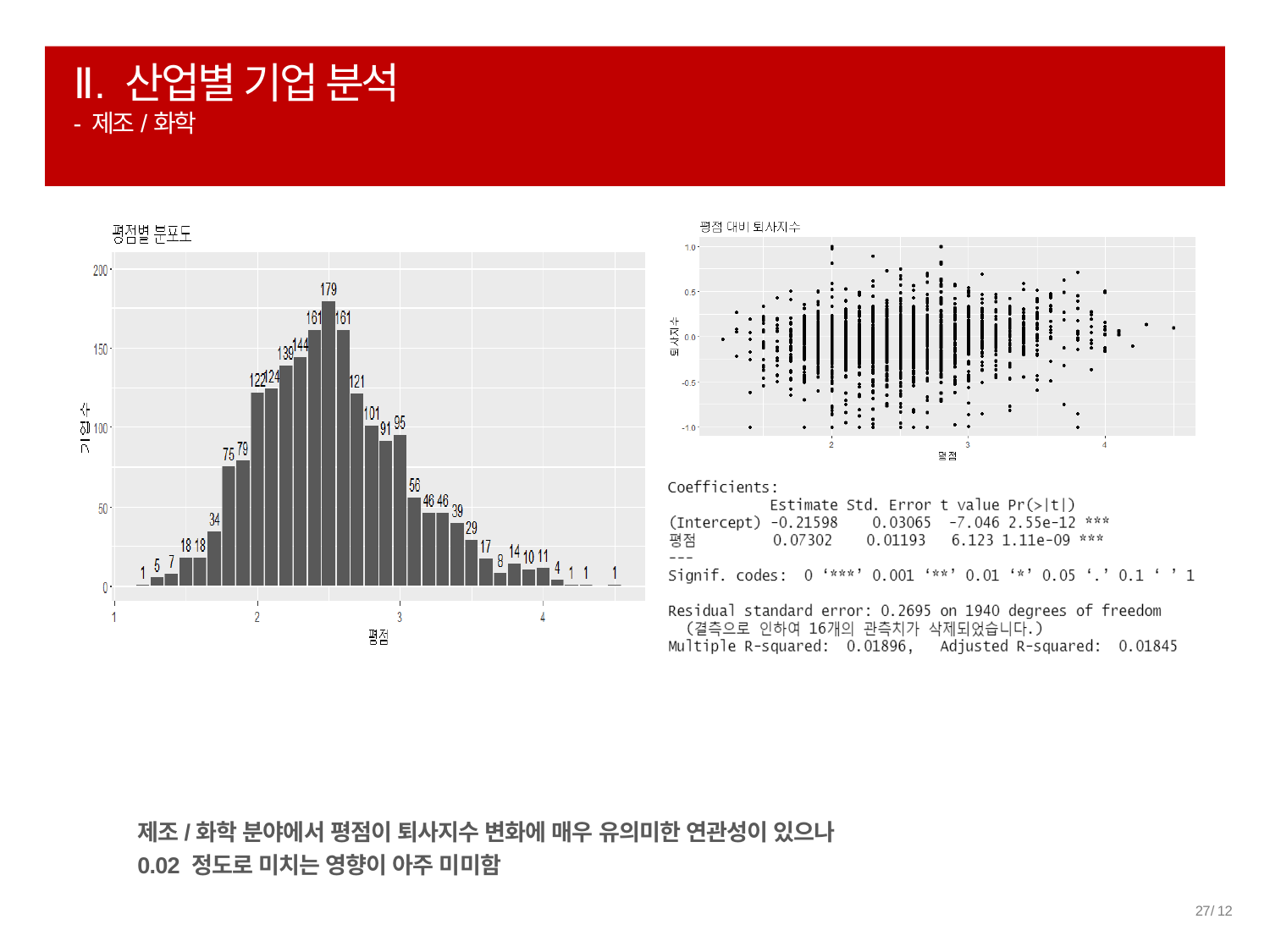

# Ⅱ. 산업별 기업 분석 - 제조/화학

제조/화학 분야에서 평점이 퇴사지수 변화에 매우 유의미한 연관성이 있으나
0.02 정도로 미치는 영향이 아주 미미함
27/ 12